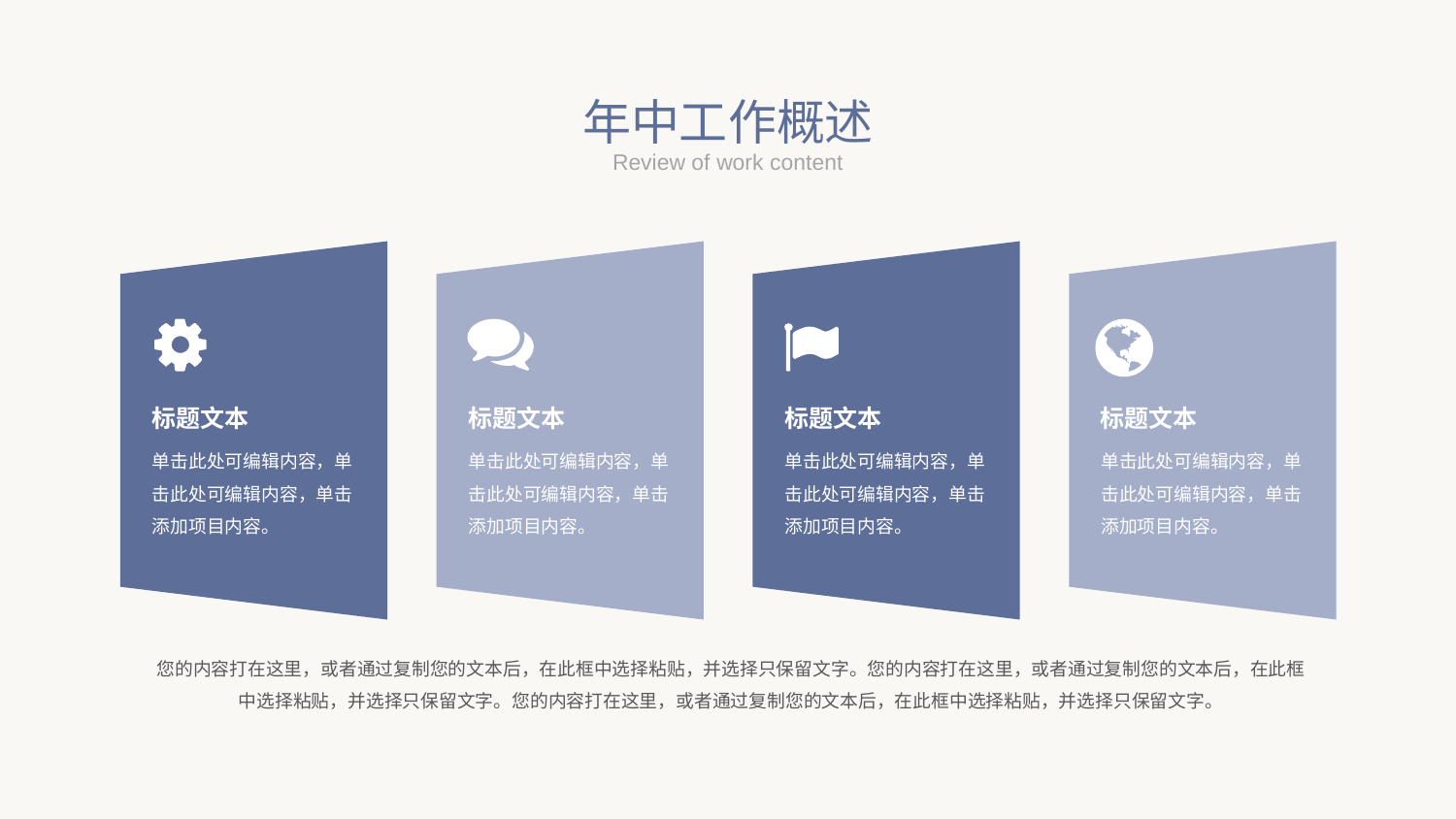

年中工作概述
Review of work content

标题文本
标题文本
标题文本
标题文本
单击此处可编辑内容，单击此处可编辑内容，单击添加项目内容。
单击此处可编辑内容，单击此处可编辑内容，单击添加项目内容。
单击此处可编辑内容，单击此处可编辑内容，单击添加项目内容。
单击此处可编辑内容，单击此处可编辑内容，单击添加项目内容。
您的内容打在这里，或者通过复制您的文本后，在此框中选择粘贴，并选择只保留文字。您的内容打在这里，或者通过复制您的文本后，在此框中选择粘贴，并选择只保留文字。您的内容打在这里，或者通过复制您的文本后，在此框中选择粘贴，并选择只保留文字。